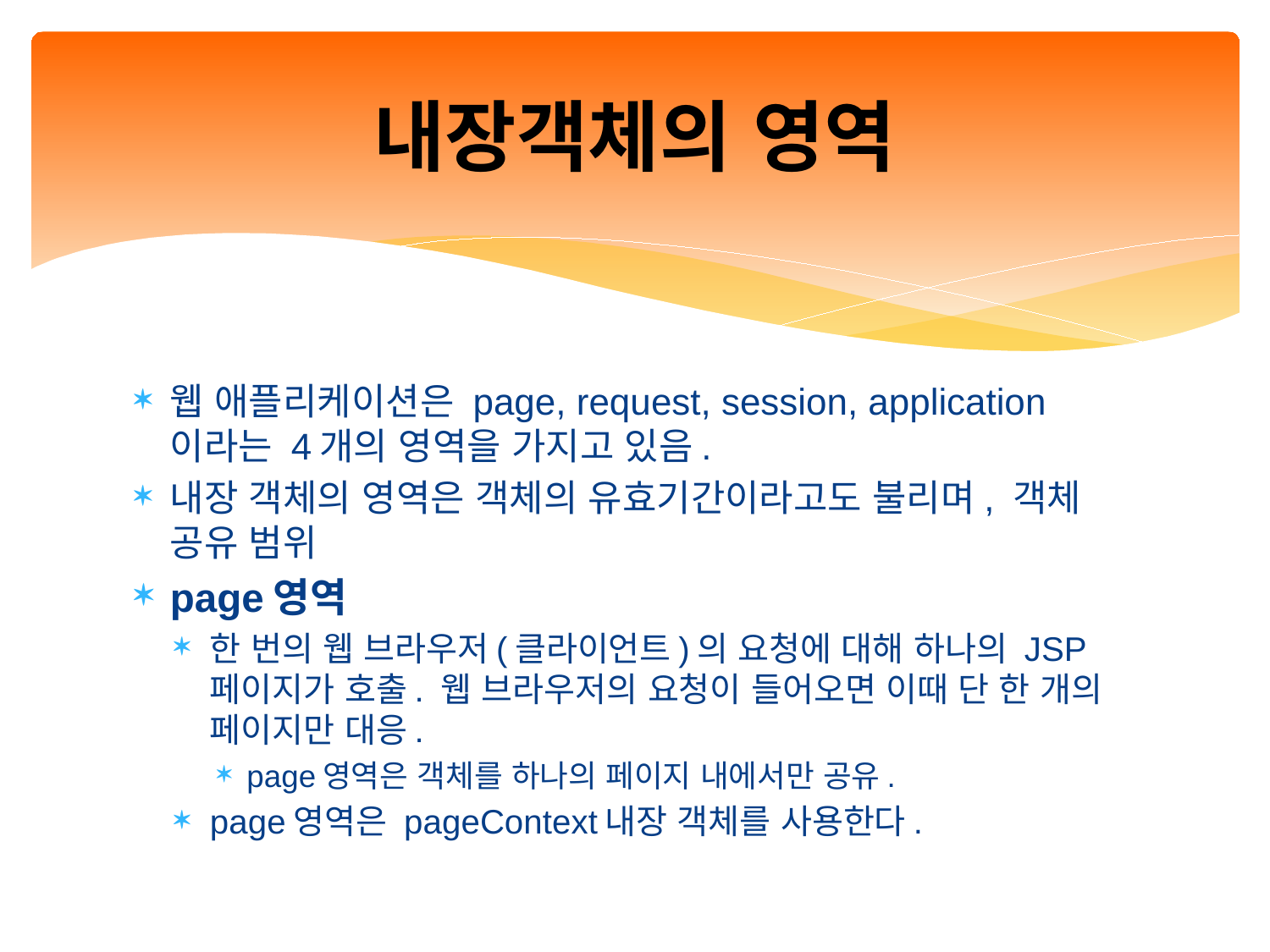

# 내장객체의 영역
웹 애플리케이션은 page, request, session, application 이라는 4개의 영역을 가지고 있음.
내장 객체의 영역은 객체의 유효기간이라고도 불리며, 객체 공유 범위
page영역
한 번의 웹 브라우저(클라이언트)의 요청에 대해 하나의 JSP페이지가 호출. 웹 브라우저의 요청이 들어오면 이때 단 한 개의 페이지만 대응.
page영역은 객체를 하나의 페이지 내에서만 공유.
page영역은 pageContext내장 객체를 사용한다.